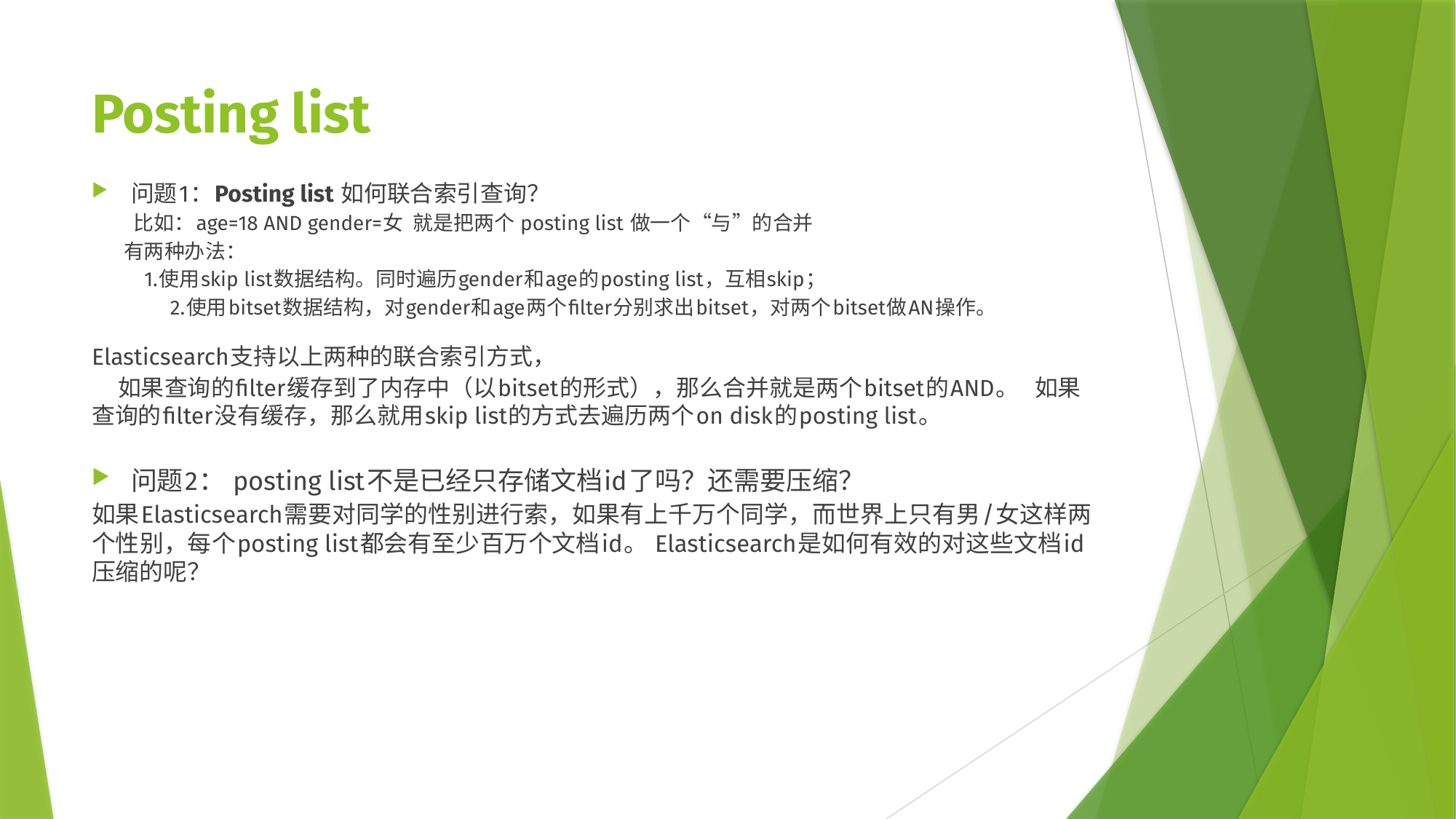

# Posting list

问题1：Posting list 如何联合索引查询？
         比如：age=18 AND gender=女  就是把两个 posting list 做一个“与”的合并
	 有两种办法：
	  	1.使用skip list数据结构。同时遍历gender和age的posting list，互相skip；
          	2.使用bitset数据结构，对gender和age两个filter分别求出bitset，对两个bitset做AN操作。

Elasticsearch支持以上两种的联合索引方式，
	如果查询的filter缓存到了内存中（以bitset的形式），那么合并就是两个bitset的AND。	如果查询的filter没有缓存，那么就用skip list的方式去遍历两个on disk的posting list。

问题2： posting list不是已经只存储文档id了吗？还需要压缩？
如果Elasticsearch需要对同学的性别进行索，如果有上千万个同学，而世界上只有男/女这样两个性别，每个posting list都会有至少百万个文档id。 Elasticsearch是如何有效的对这些文档id压缩的呢？